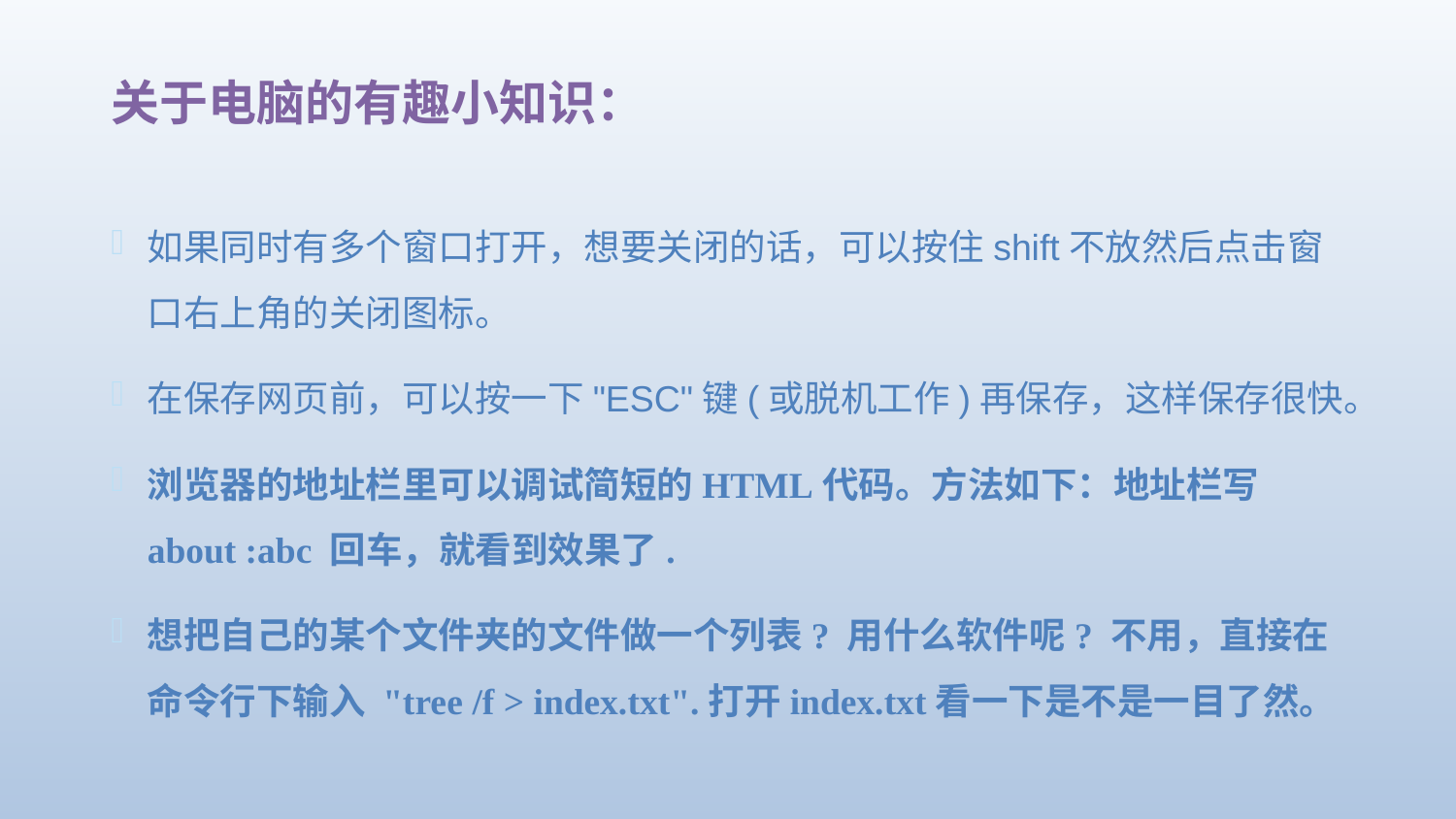

关于电脑的有趣小知识：
如果同时有多个窗口打开，想要关闭的话，可以按住shift不放然后点击窗口右上角的关闭图标。
在保存网页前，可以按一下"ESC"键(或脱机工作)再保存，这样保存很快。
浏览器的地址栏里可以调试简短的HTML代码。方法如下：地址栏写 about :abc 回车，就看到效果了.
想把自己的某个文件夹的文件做一个列表? 用什么软件呢? 不用，直接在命令行下输入 "tree /f > index.txt".打开index.txt看一下是不是一目了然。